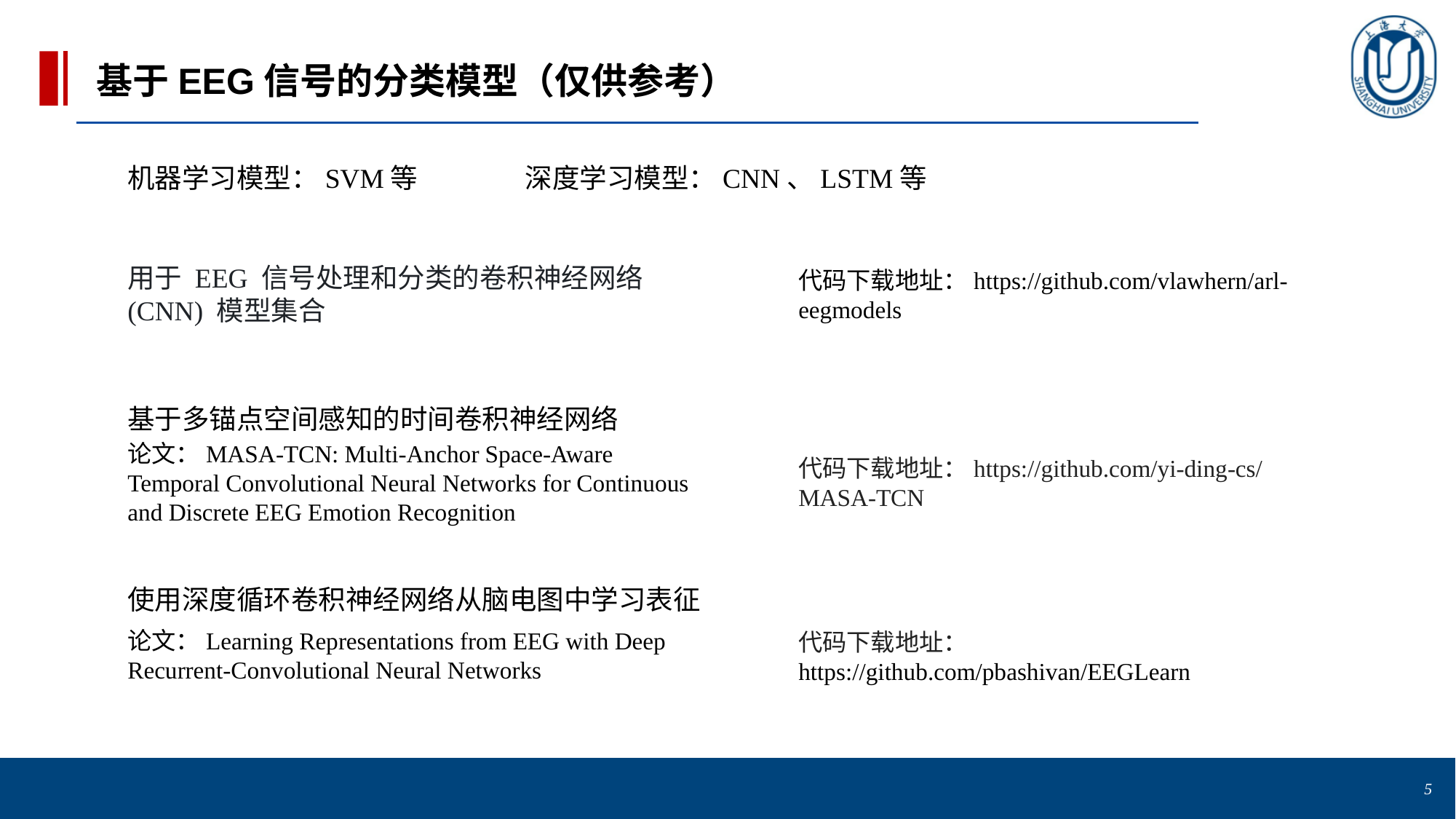

基于EEG信号的分类模型（仅供参考）
机器学习模型：SVM等
深度学习模型：CNN、LSTM等
用于 EEG 信号处理和分类的卷积神经网络 (CNN) 模型集合
代码下载地址：https://github.com/vlawhern/arl-eegmodels
基于多锚点空间感知的时间卷积神经网络
论文：MASA-TCN: Multi-Anchor Space-Aware Temporal Convolutional Neural Networks for Continuous and Discrete EEG Emotion Recognition
代码下载地址：https://github.com/yi-ding-cs/MASA-TCN
使用深度循环卷积神经网络从脑电图中学习表征
论文：Learning Representations from EEG with Deep Recurrent-Convolutional Neural Networks
代码下载地址： https://github.com/pbashivan/EEGLearn
5